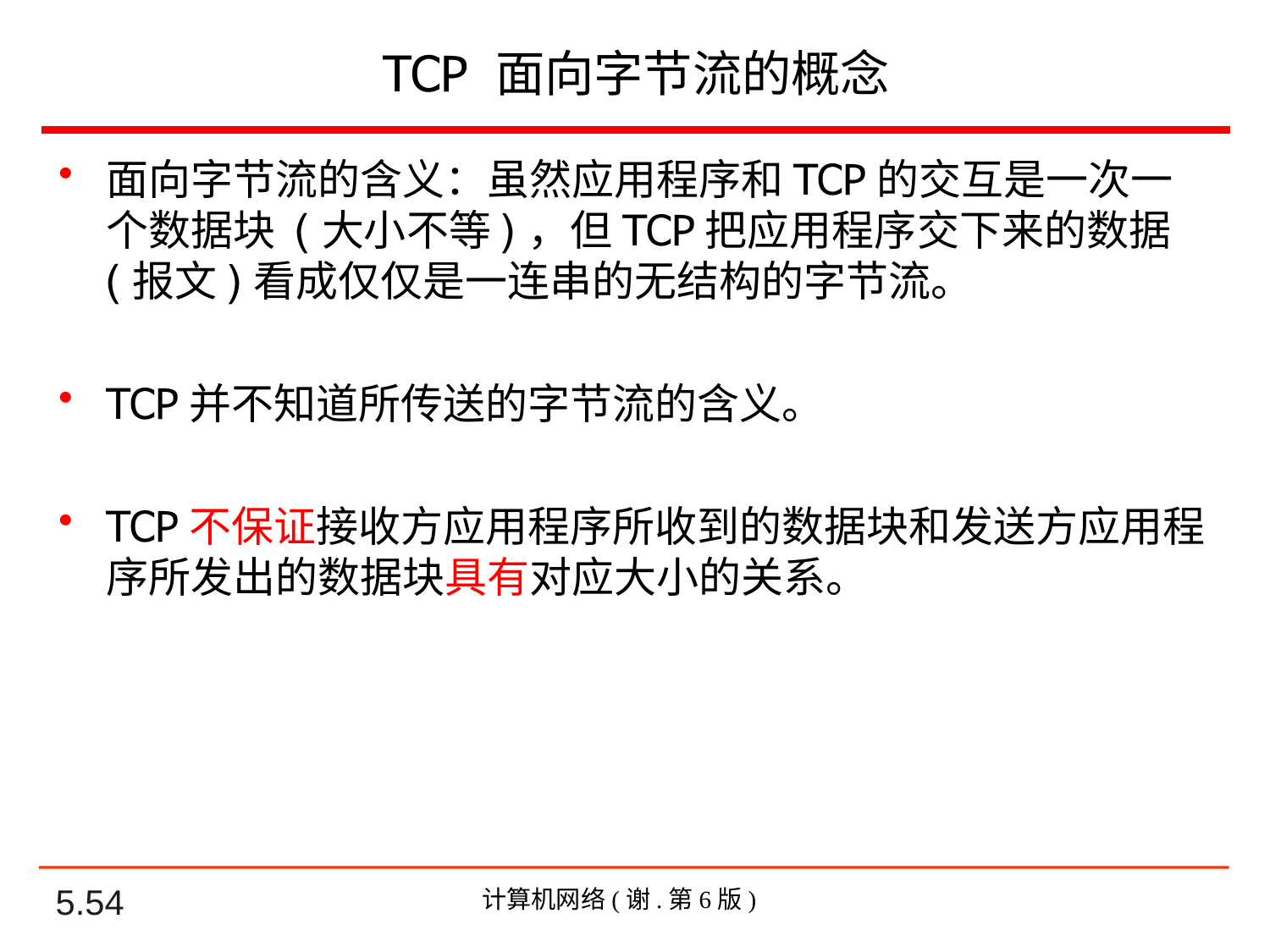

# TCP 面向字节流的概念
面向字节流的含义：虽然应用程序和TCP的交互是一次一个数据块 (大小不等)，但TCP把应用程序交下来的数据(报文)看成仅仅是一连串的无结构的字节流。

TCP并不知道所传送的字节流的含义。

TCP不保证接收方应用程序所收到的数据块和发送方应用程序所发出的数据块具有对应大小的关系。